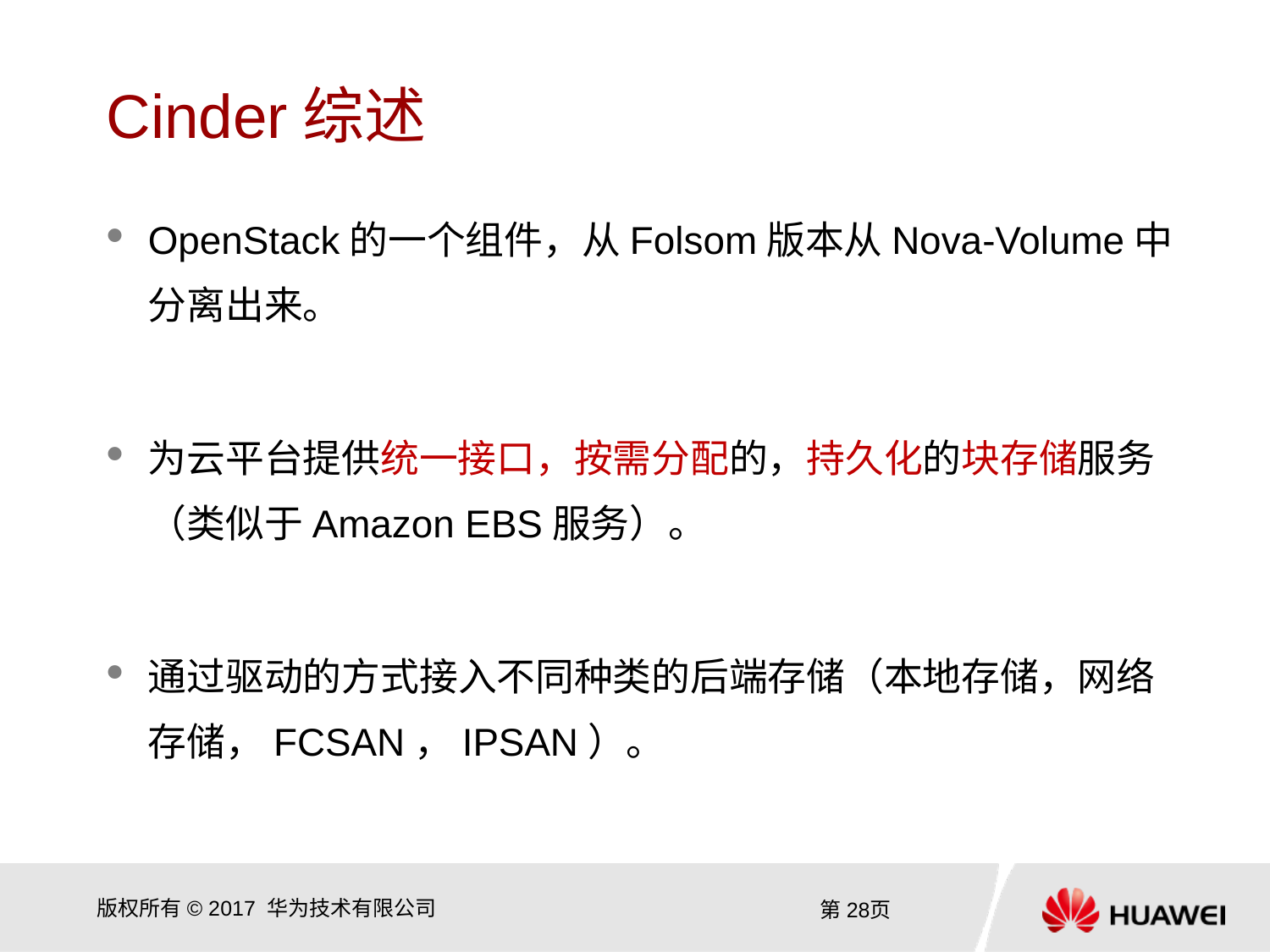

# Cinder综述
OpenStack的一个组件，从Folsom版本从Nova-Volume中分离出来。

为云平台提供统一接口，按需分配的，持久化的块存储服务（类似于Amazon EBS服务）。

通过驱动的方式接入不同种类的后端存储（本地存储，网络存储，FCSAN，IPSAN）。